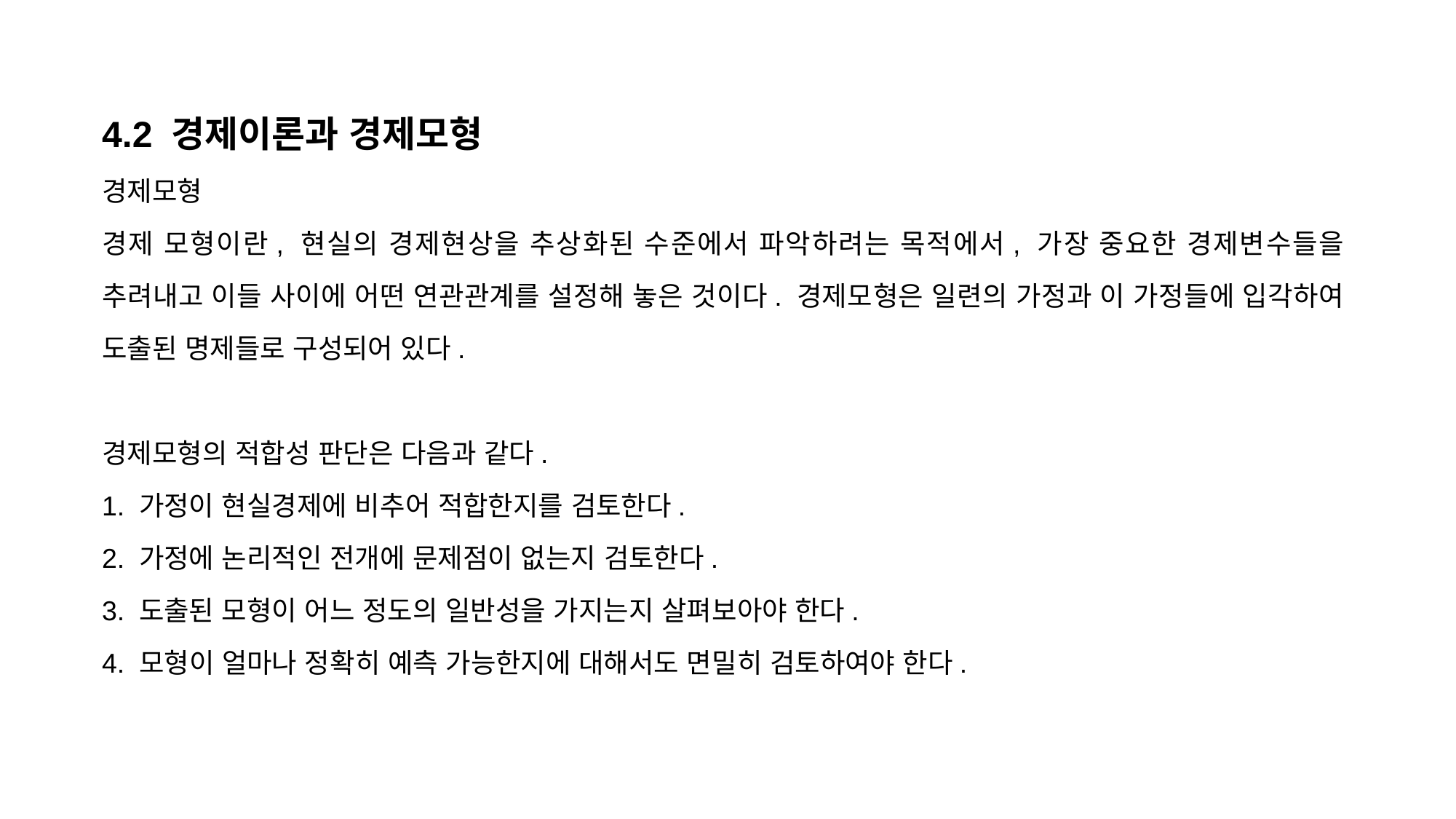

4.2 경제이론과 경제모형
경제모형
경제 모형이란, 현실의 경제현상을 추상화된 수준에서 파악하려는 목적에서, 가장 중요한 경제변수들을 추려내고 이들 사이에 어떤 연관관계를 설정해 놓은 것이다. 경제모형은 일련의 가정과 이 가정들에 입각하여 도출된 명제들로 구성되어 있다.

경제모형의 적합성 판단은 다음과 같다.
1. 가정이 현실경제에 비추어 적합한지를 검토한다.
2. 가정에 논리적인 전개에 문제점이 없는지 검토한다.
3. 도출된 모형이 어느 정도의 일반성을 가지는지 살펴보아야 한다.
4. 모형이 얼마나 정확히 예측 가능한지에 대해서도 면밀히 검토하여야 한다.